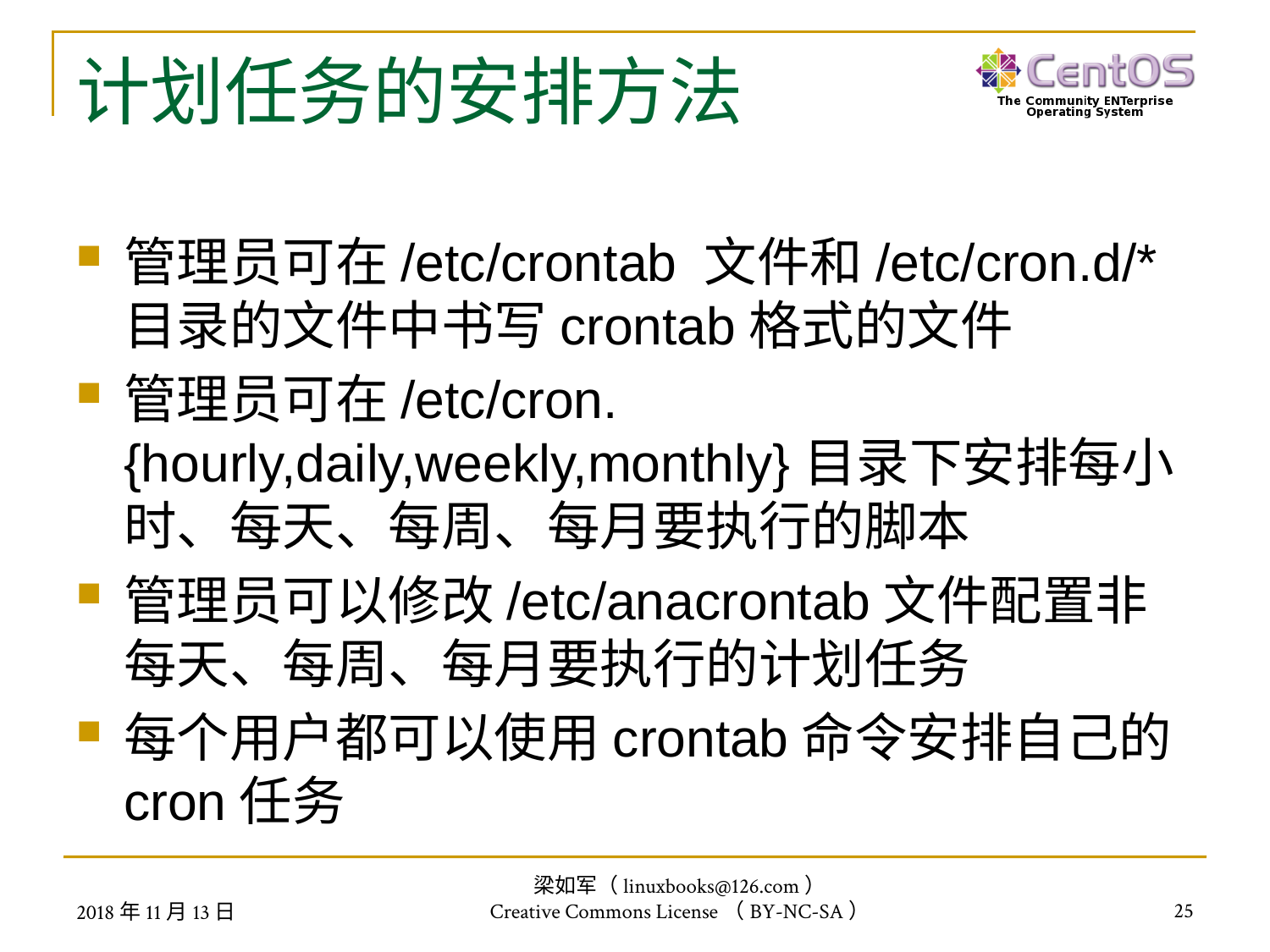

# 计划任务的安排方法
管理员可在/etc/crontab 文件和/etc/cron.d/*目录的文件中书写crontab格式的文件
管理员可在/etc/cron.{hourly,daily,weekly,monthly}目录下安排每小时、每天、每周、每月要执行的脚本
管理员可以修改/etc/anacrontab文件配置非每天、每周、每月要执行的计划任务
每个用户都可以使用crontab命令安排自己的cron任务
梁如军（linuxbooks@126.com）
Creative Commons License（BY-NC-SA）
2018年11月13日
25